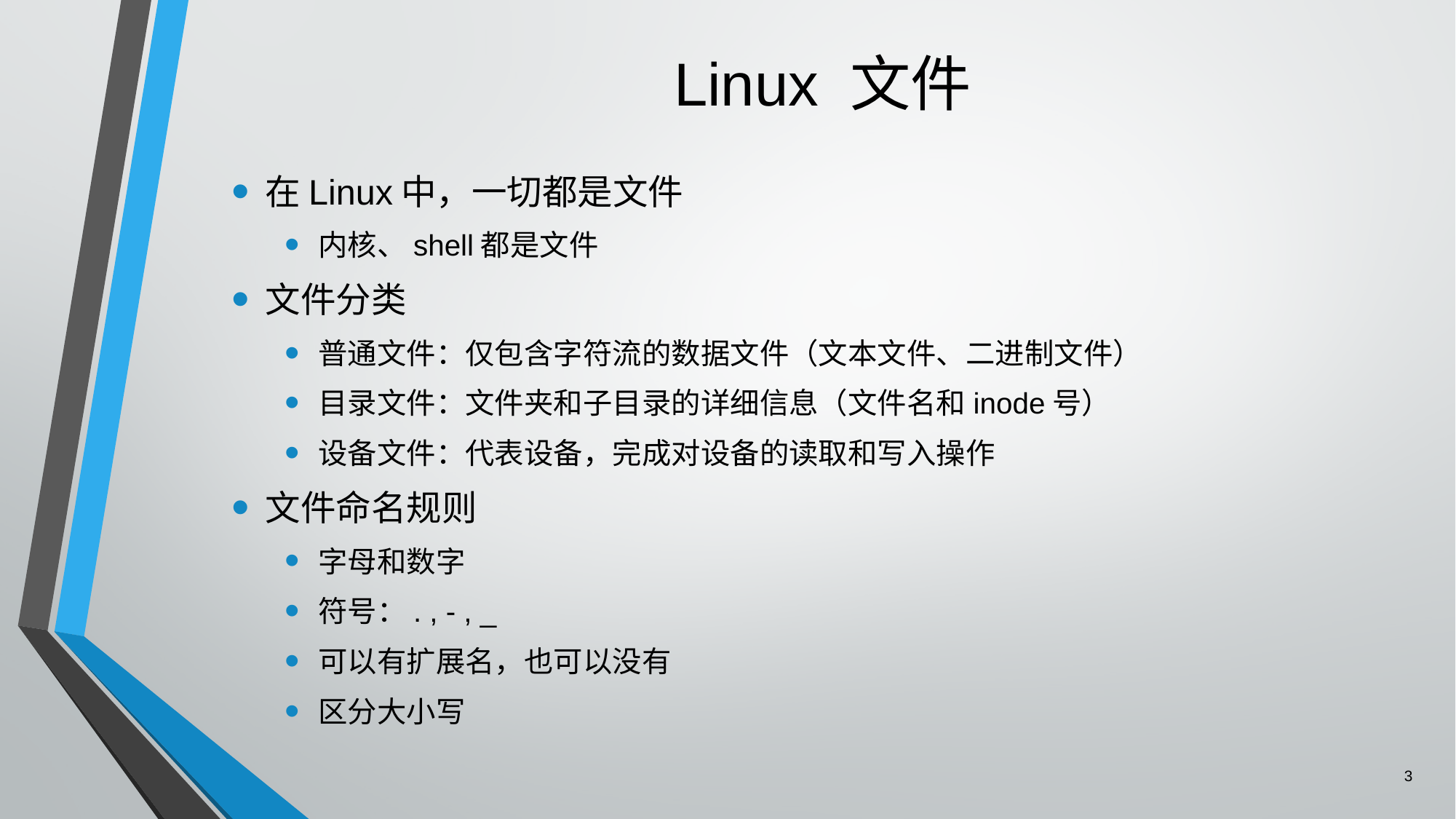

# Linux 文件
在Linux中，一切都是文件
内核、shell都是文件
文件分类
普通文件：仅包含字符流的数据文件（文本文件、二进制文件）
目录文件：文件夹和子目录的详细信息（文件名和inode号）
设备文件：代表设备，完成对设备的读取和写入操作
文件命名规则
字母和数字
符号：. , - , _
可以有扩展名，也可以没有
区分大小写
3